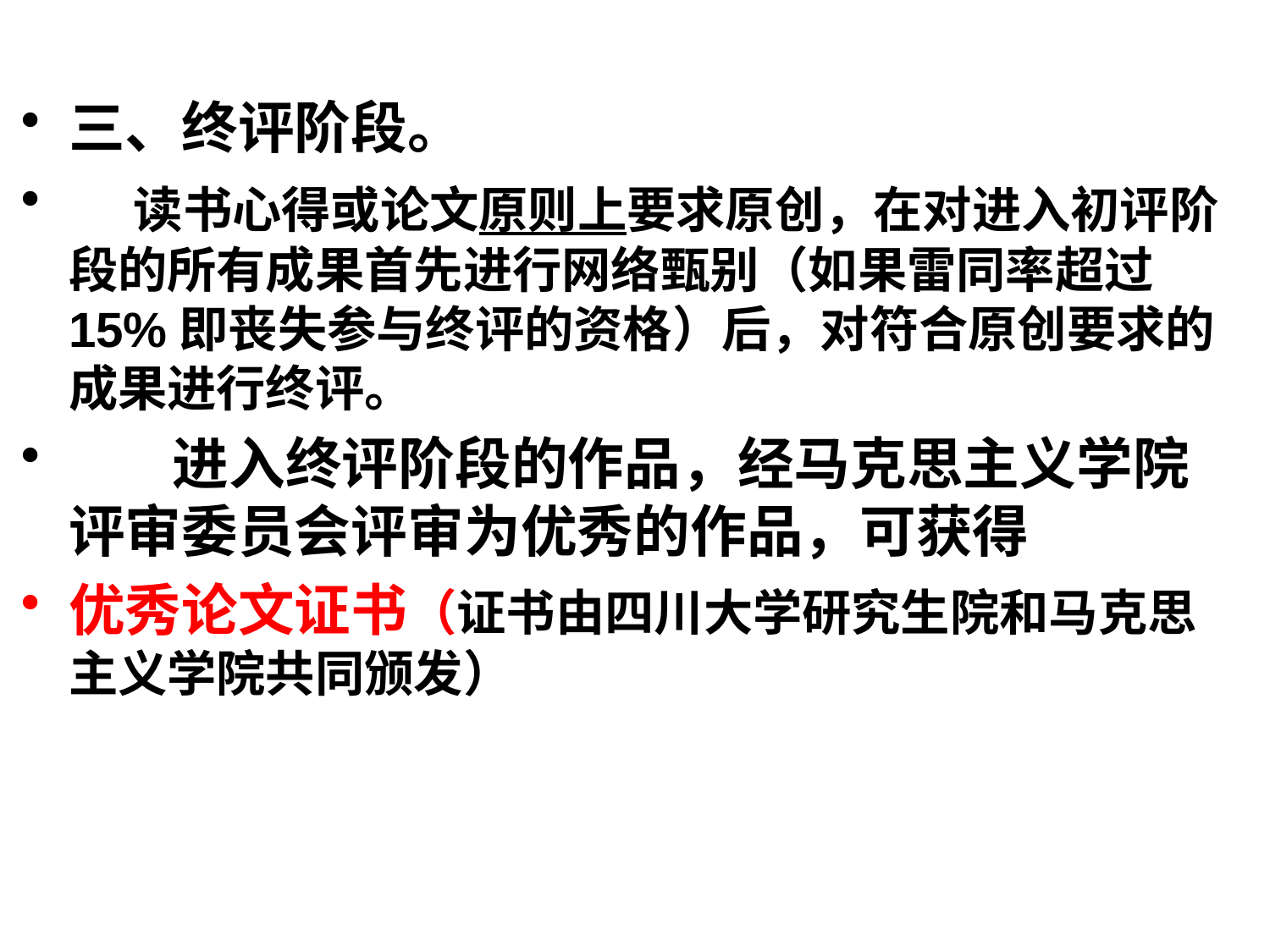

三、终评阶段。
    读书心得或论文原则上要求原创，在对进入初评阶段的所有成果首先进行网络甄别（如果雷同率超过15%即丧失参与终评的资格）后，对符合原创要求的成果进行终评。
       进入终评阶段的作品，经马克思主义学院评审委员会评审为优秀的作品，可获得
优秀论文证书（证书由四川大学研究生院和马克思主义学院共同颁发）